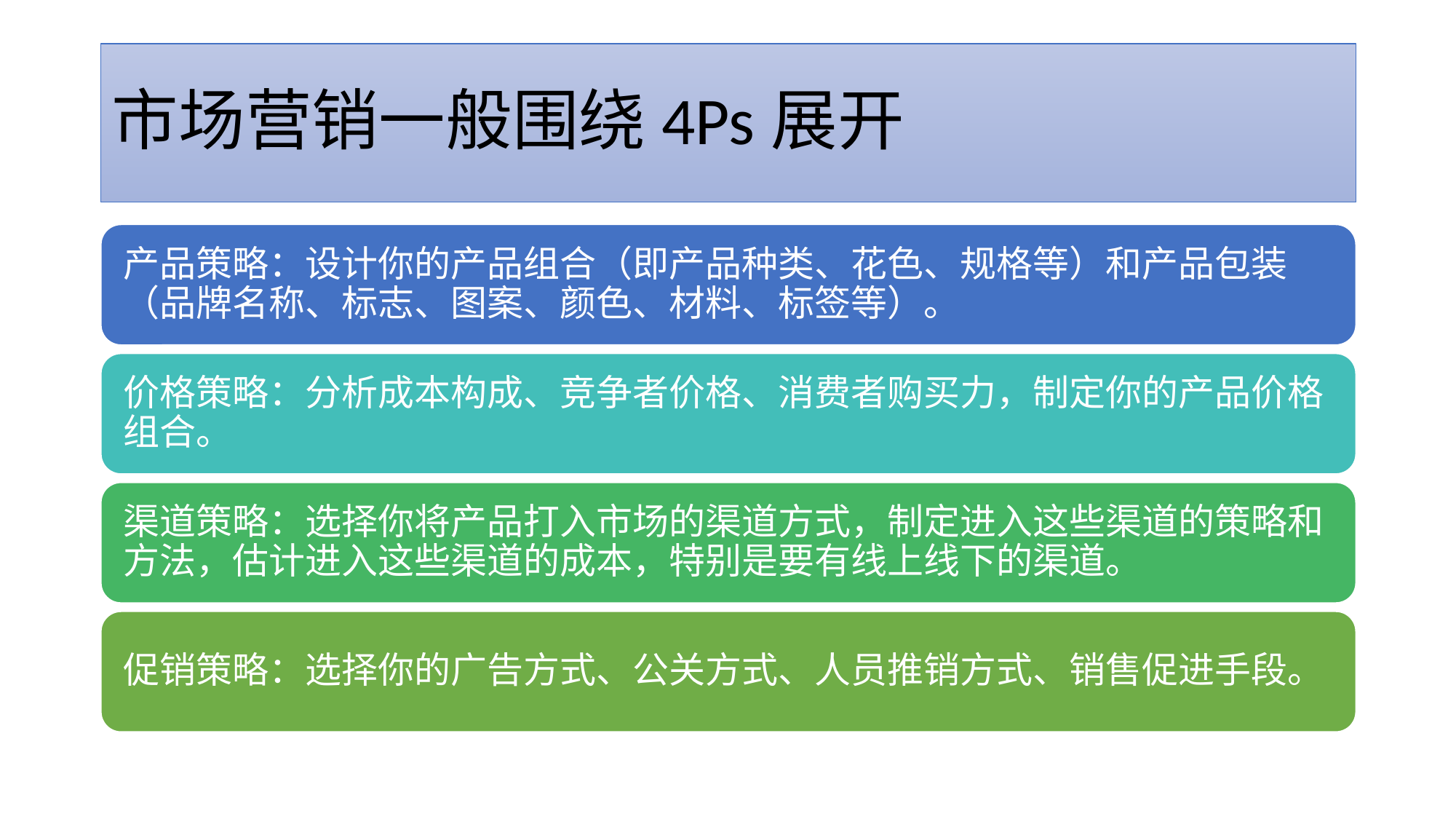

# 市场营销一般围绕4Ps展开
产品策略：设计你的产品组合（即产品种类、花色、规格等）和产品包装（品牌名称、标志、图案、颜色、材料、标签等）。
价格策略：分析成本构成、竞争者价格、消费者购买力，制定你的产品价格组合。
渠道策略：选择你将产品打入市场的渠道方式，制定进入这些渠道的策略和方法，估计进入这些渠道的成本，特别是要有线上线下的渠道。
促销策略：选择你的广告方式、公关方式、人员推销方式、销售促进手段。